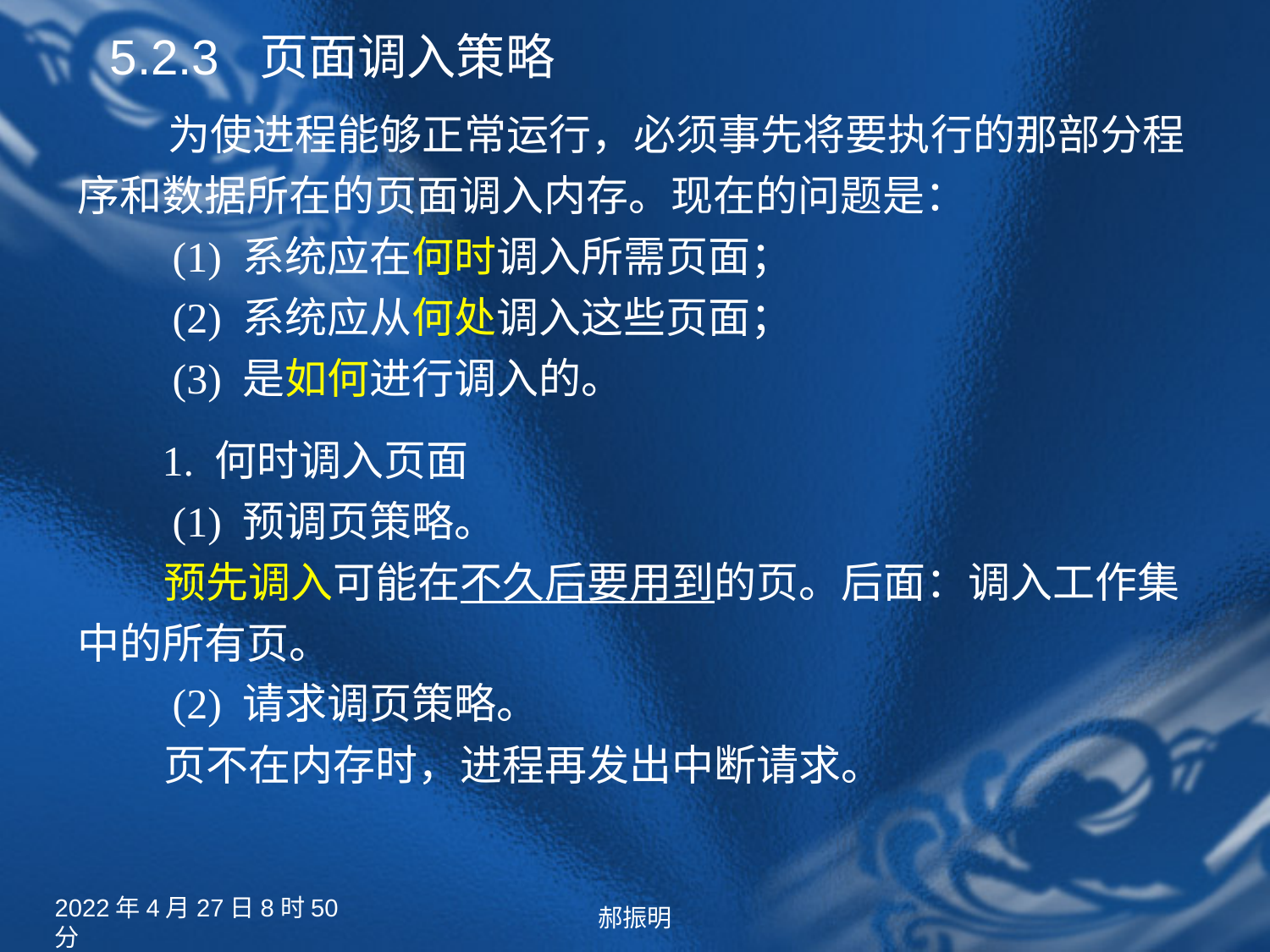

# 5.2.3  页面调入策略
    　为使进程能够正常运行，必须事先将要执行的那部分程序和数据所在的页面调入内存。现在的问题是：
　　(1) 系统应在何时调入所需页面；
　　(2) 系统应从何处调入这些页面；
　　(3) 是如何进行调入的。
        1. 何时调入页面
　　(1) 预调页策略。
        预先调入可能在不久后要用到的页。后面：调入工作集中的所有页。
　　(2) 请求调页策略。
        页不在内存时，进程再发出中断请求。
2022年4月27日8时50分
郝振明